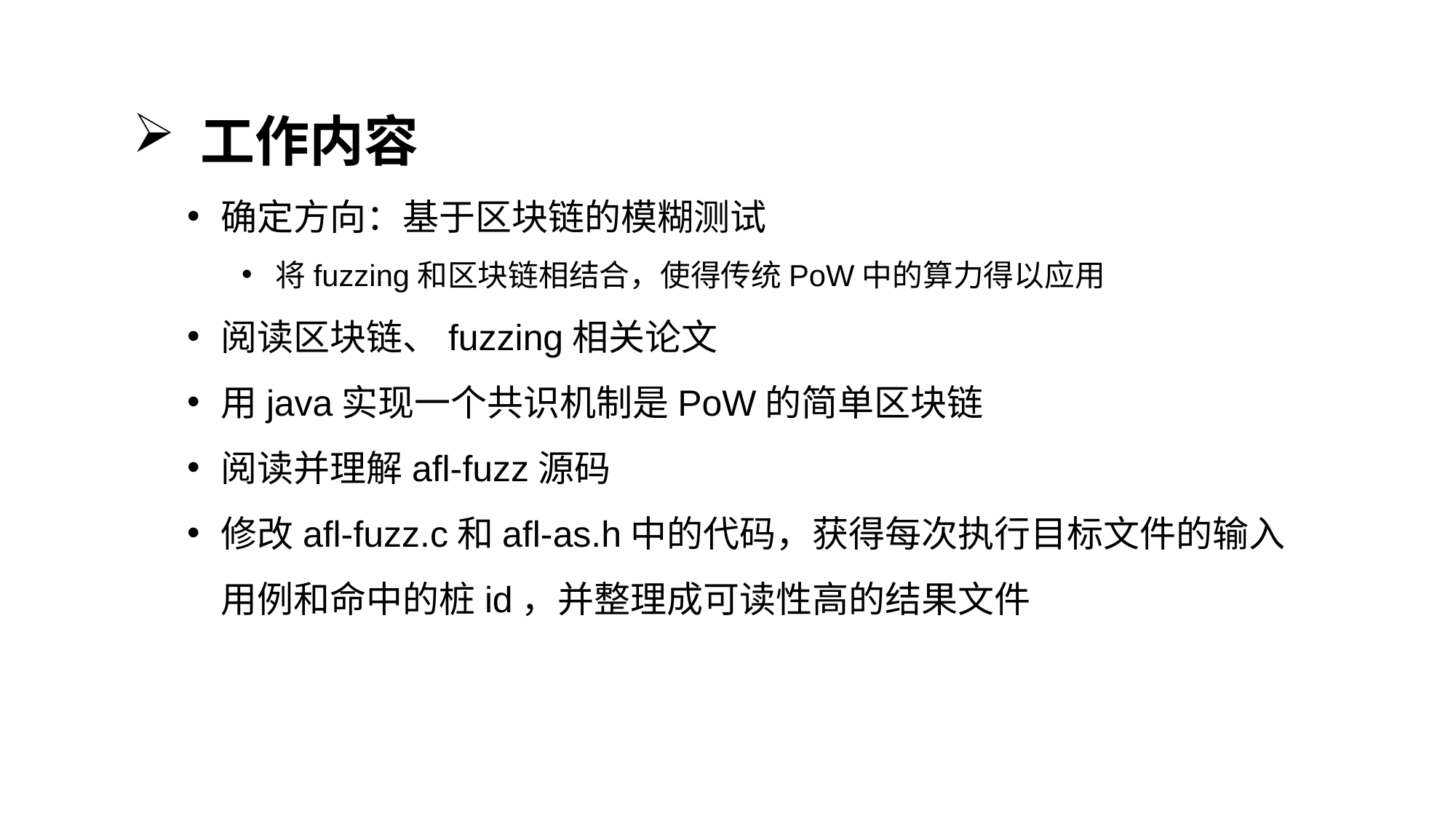

工作内容
确定方向：基于区块链的模糊测试
将fuzzing和区块链相结合，使得传统PoW中的算力得以应用
阅读区块链、fuzzing相关论文
用java实现一个共识机制是PoW的简单区块链
阅读并理解afl-fuzz源码
修改afl-fuzz.c和afl-as.h中的代码，获得每次执行目标文件的输入用例和命中的桩id，并整理成可读性高的结果文件